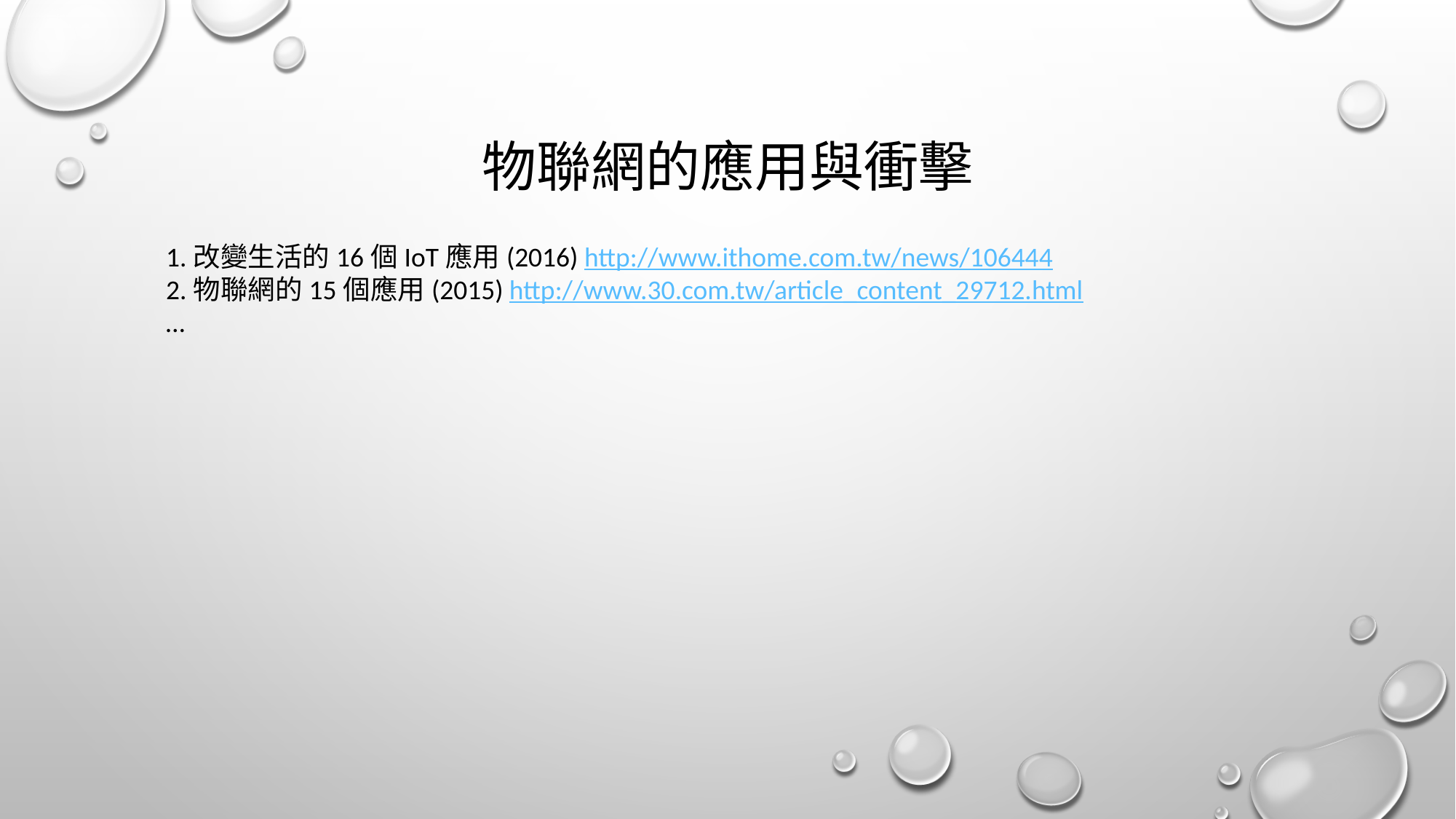

# 物聯網的應用與衝擊
1.改變生活的16個IoT應用(2016) http://www.ithome.com.tw/news/106444
2.物聯網的15個應用(2015) http://www.30.com.tw/article_content_29712.html
…